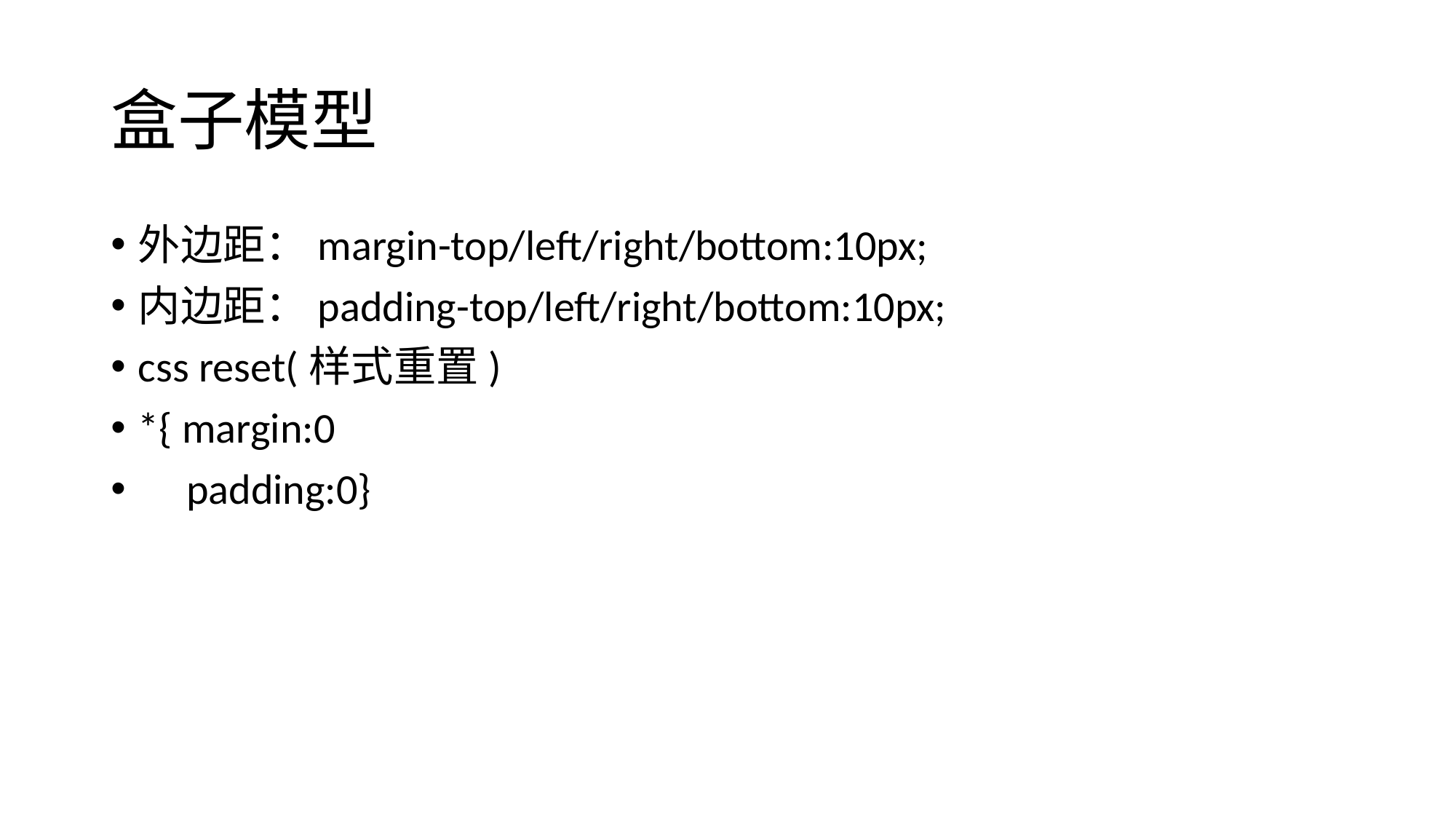

# 盒子模型
外边距：margin-top/left/right/bottom:10px;
内边距：padding-top/left/right/bottom:10px;
css reset(样式重置)
*{ margin:0
     padding:0}